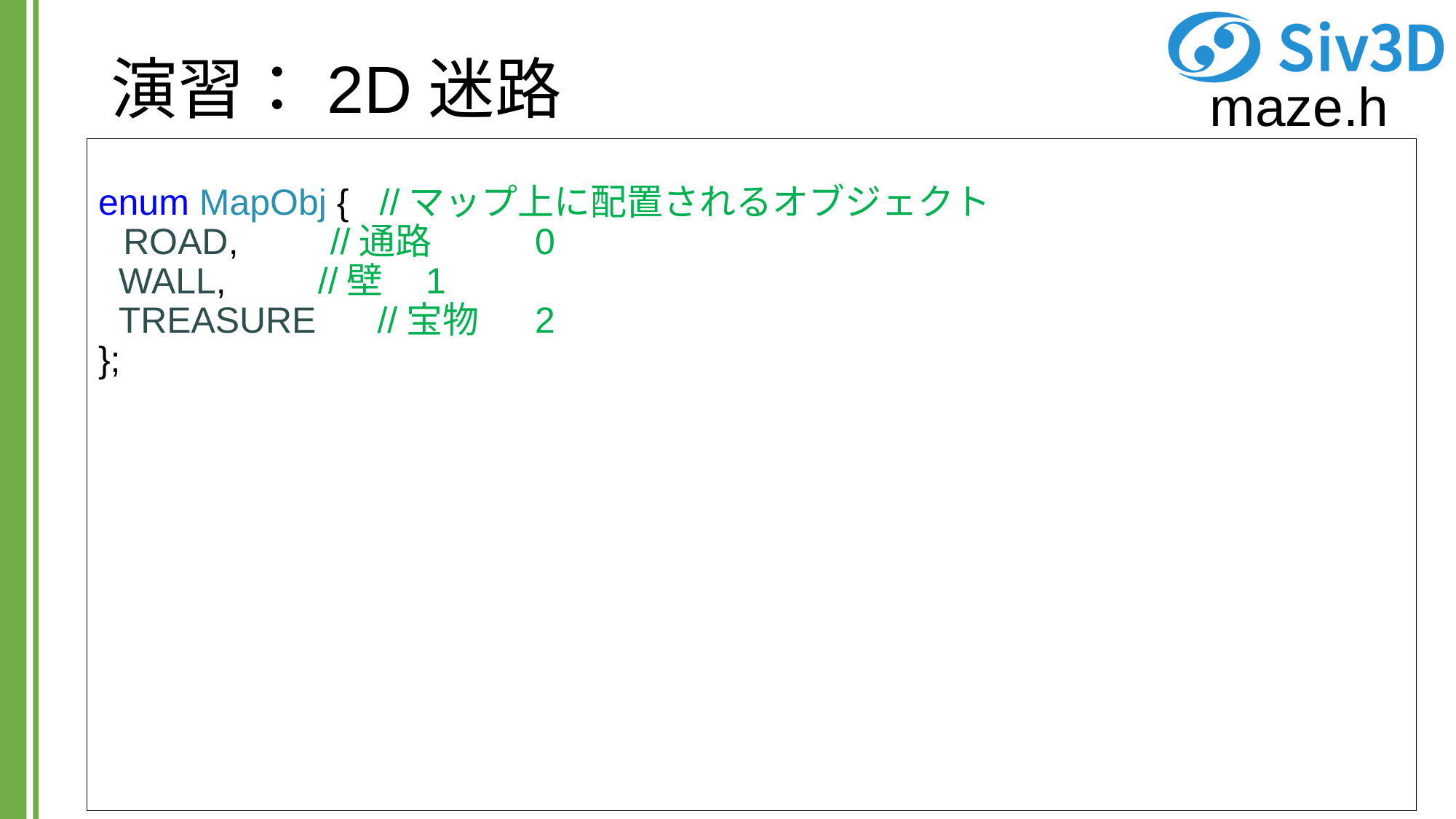

# 演習：2D迷路
maze.h
enum MapObj {   //マップ上に配置されるオブジェクト
  ROAD,         //通路	0
  WALL,         //壁 	1
  TREASURE      //宝物 	2
};